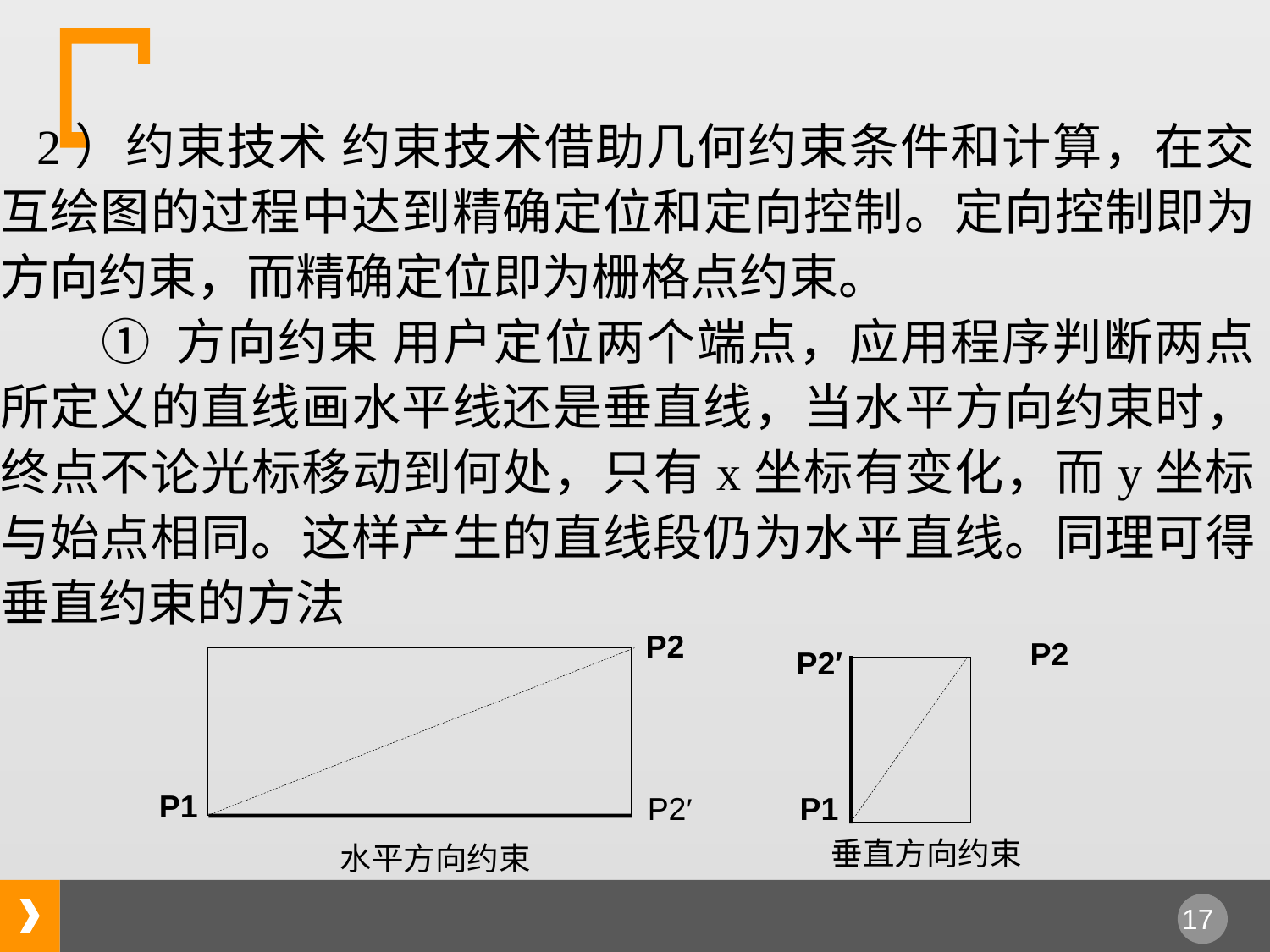

2）约束技术 约束技术借助几何约束条件和计算，在交互绘图的过程中达到精确定位和定向控制。定向控制即为方向约束，而精确定位即为栅格点约束。
     ① 方向约束 用户定位两个端点，应用程序判断两点所定义的直线画水平线还是垂直线，当水平方向约束时，终点不论光标移动到何处，只有x坐标有变化，而y坐标与始点相同。这样产生的直线段仍为水平直线。同理可得垂直约束的方法
P2
P2
P2′

 垂直方向约束
P1
P2′
P1

 水平方向约束